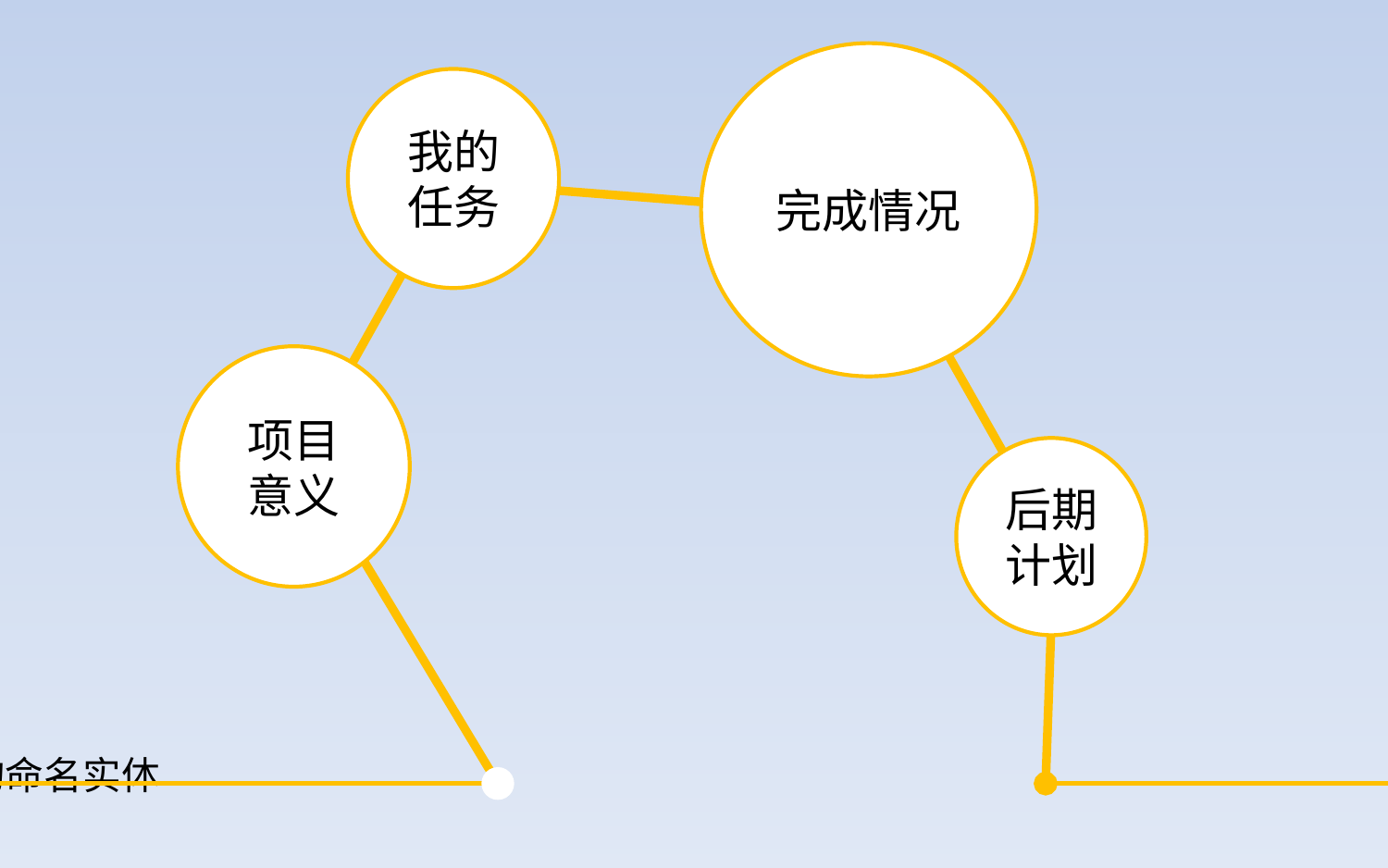

完成情况
我的任务
项目意义
后期计划
Title: 基于深度学习的命名实体识别系统设计与实现